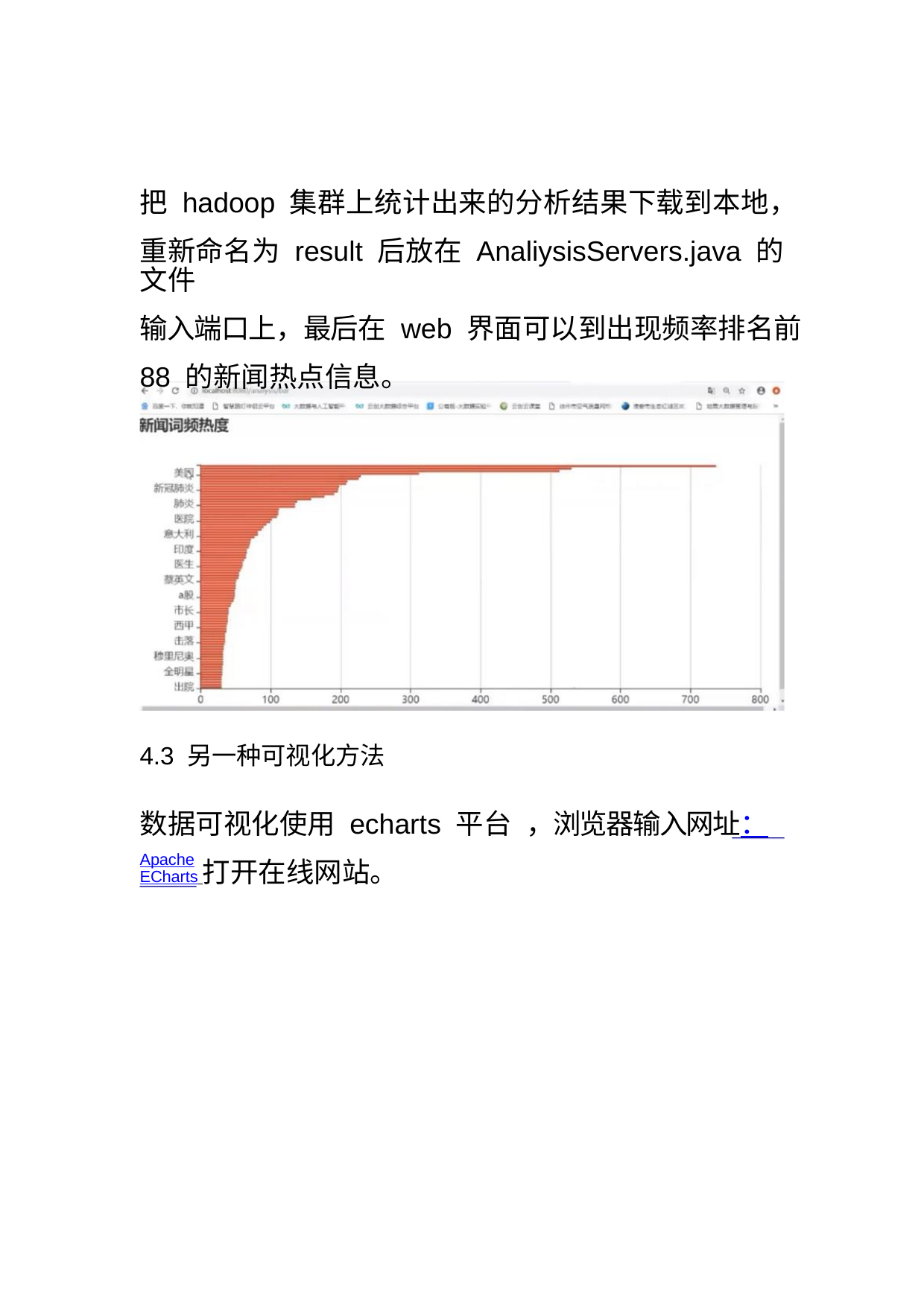

把 hadoop 集群上统计出来的分析结果下载到本地，
重新命名为 result 后放在 AnaliysisServers.java 的文件
输入端口上，最后在 web 界面可以到出现频率排名前
88 的新闻热点信息。

4.3 另一种可视化方法
数据可视化使用 echarts 平台 ，浏览器输入网址：Apache

ECharts 打开在线网站。